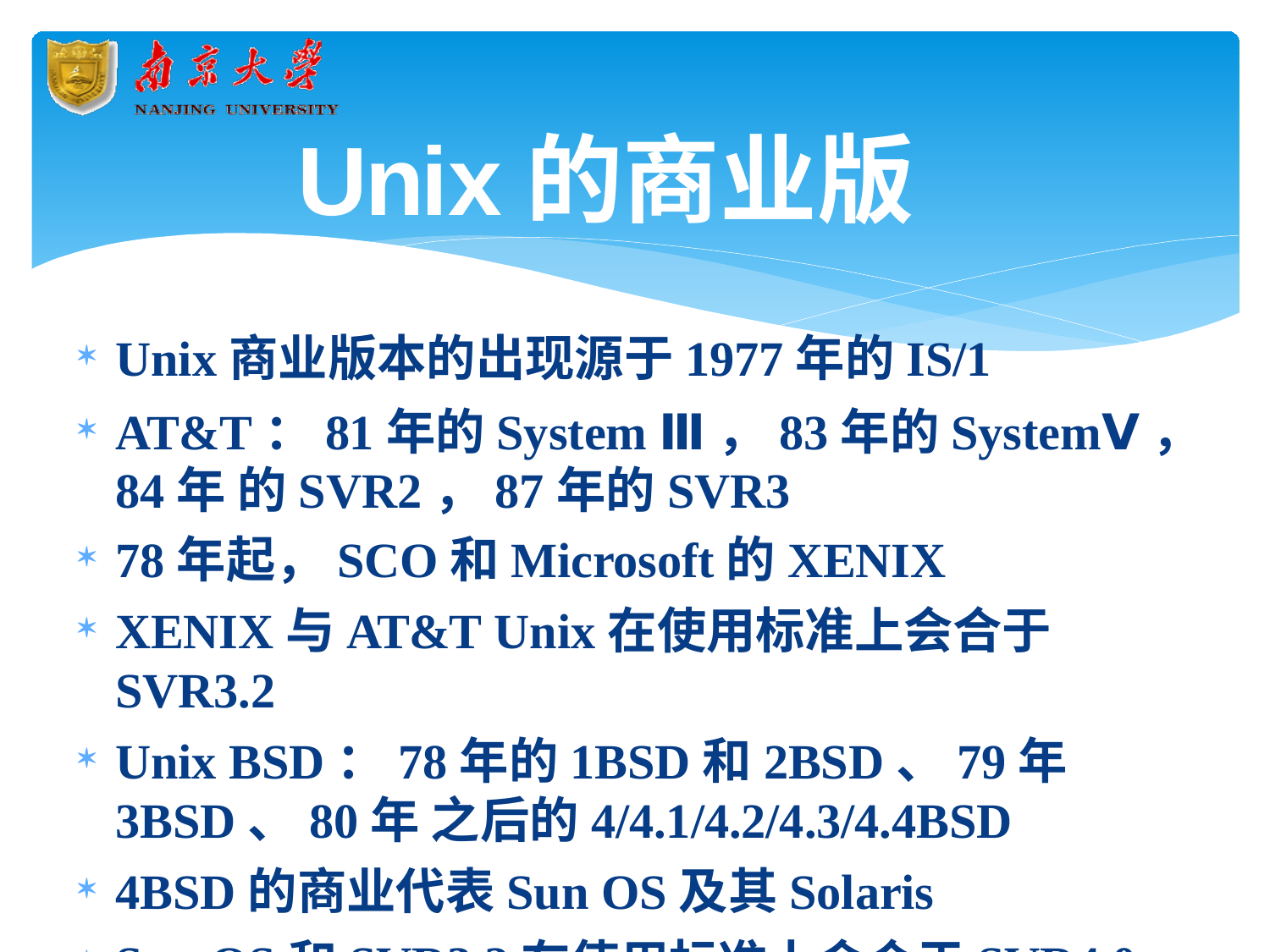

# Unix的商业版本
Unix商业版本的出现源于1977年的IS/1
AT&T：81年的System Ⅲ，83年的SystemⅤ，84年 的SVR2，87年的SVR3
78年起，SCO和Microsoft的XENIX
XENIX与AT&T Unix在使用标准上会合于SVR3.2
Unix BSD：78年的1BSD和2BSD、79年3BSD、80年 之后的4/4.1/4.2/4.3/4.4BSD
4BSD的商业代表Sun OS及其Solaris
Sun OS和SVR3.2在使用标准上会合于SVR4.0